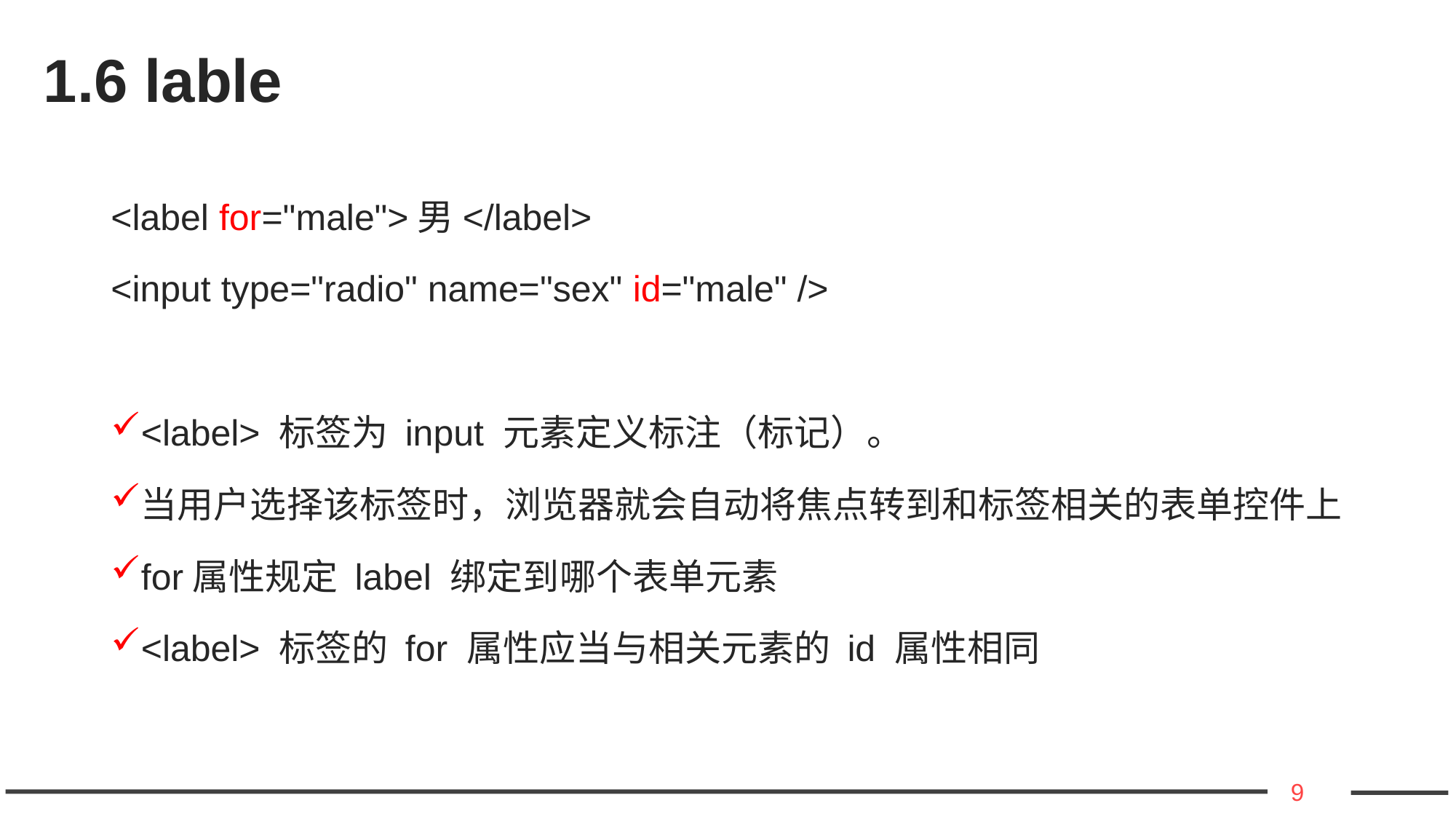

# 1.6 lable
<label for="male">男</label>
<input type="radio" name="sex" id="male" />

<label> 标签为 input 元素定义标注（标记）。
当用户选择该标签时，浏览器就会自动将焦点转到和标签相关的表单控件上
for属性规定 label 绑定到哪个表单元素
<label> 标签的 for 属性应当与相关元素的 id 属性相同